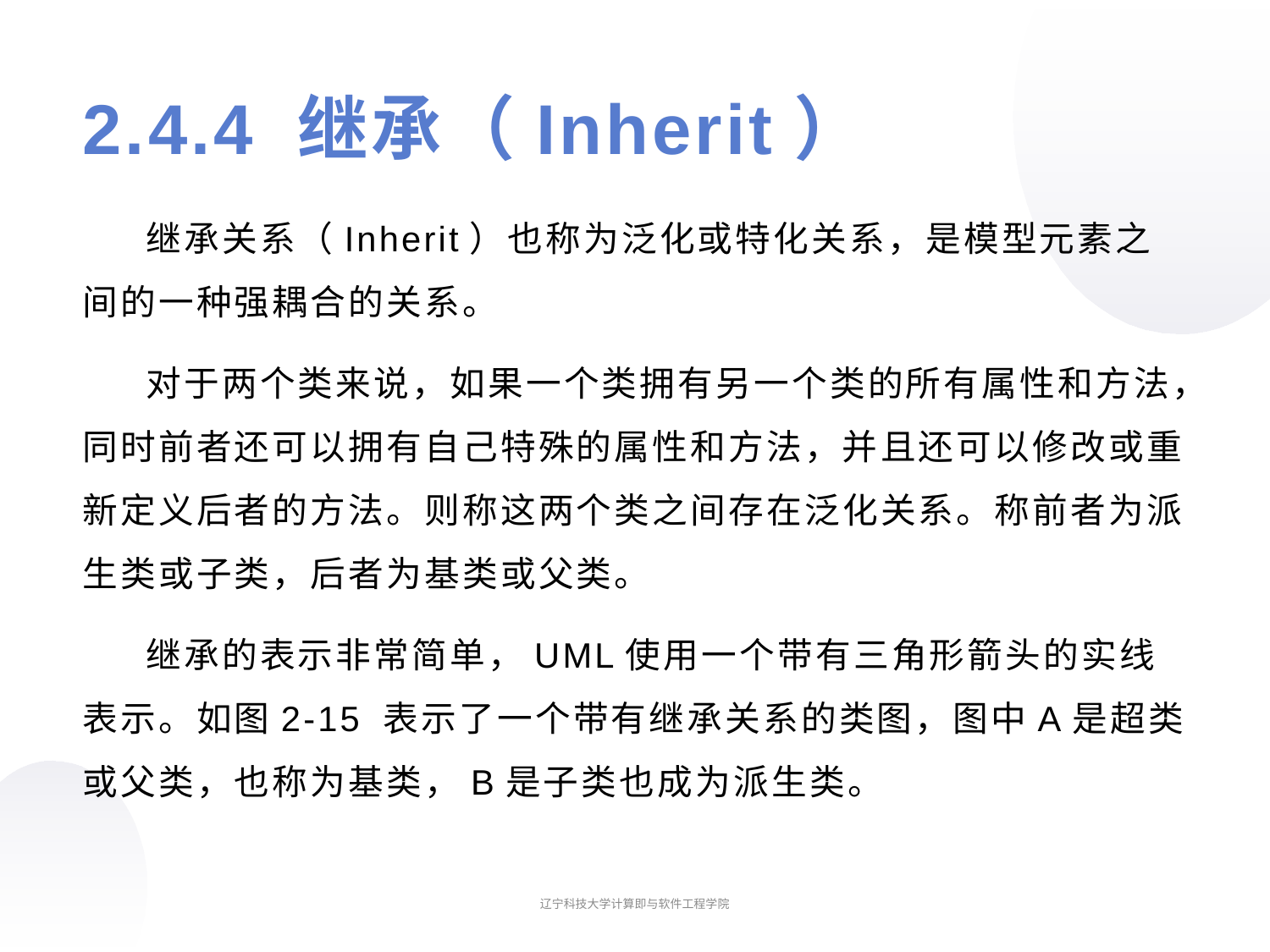

# 2.4.4 继承（Inherit）
继承关系（Inherit）也称为泛化或特化关系，是模型元素之间的一种强耦合的关系。
对于两个类来说，如果一个类拥有另一个类的所有属性和方法，同时前者还可以拥有自己特殊的属性和方法，并且还可以修改或重新定义后者的方法。则称这两个类之间存在泛化关系。称前者为派生类或子类，后者为基类或父类。
继承的表示非常简单，UML使用一个带有三角形箭头的实线表示。如图2-15 表示了一个带有继承关系的类图，图中A是超类或父类，也称为基类，B是子类也成为派生类。

辽宁科技大学计算即与软件工程学院
65